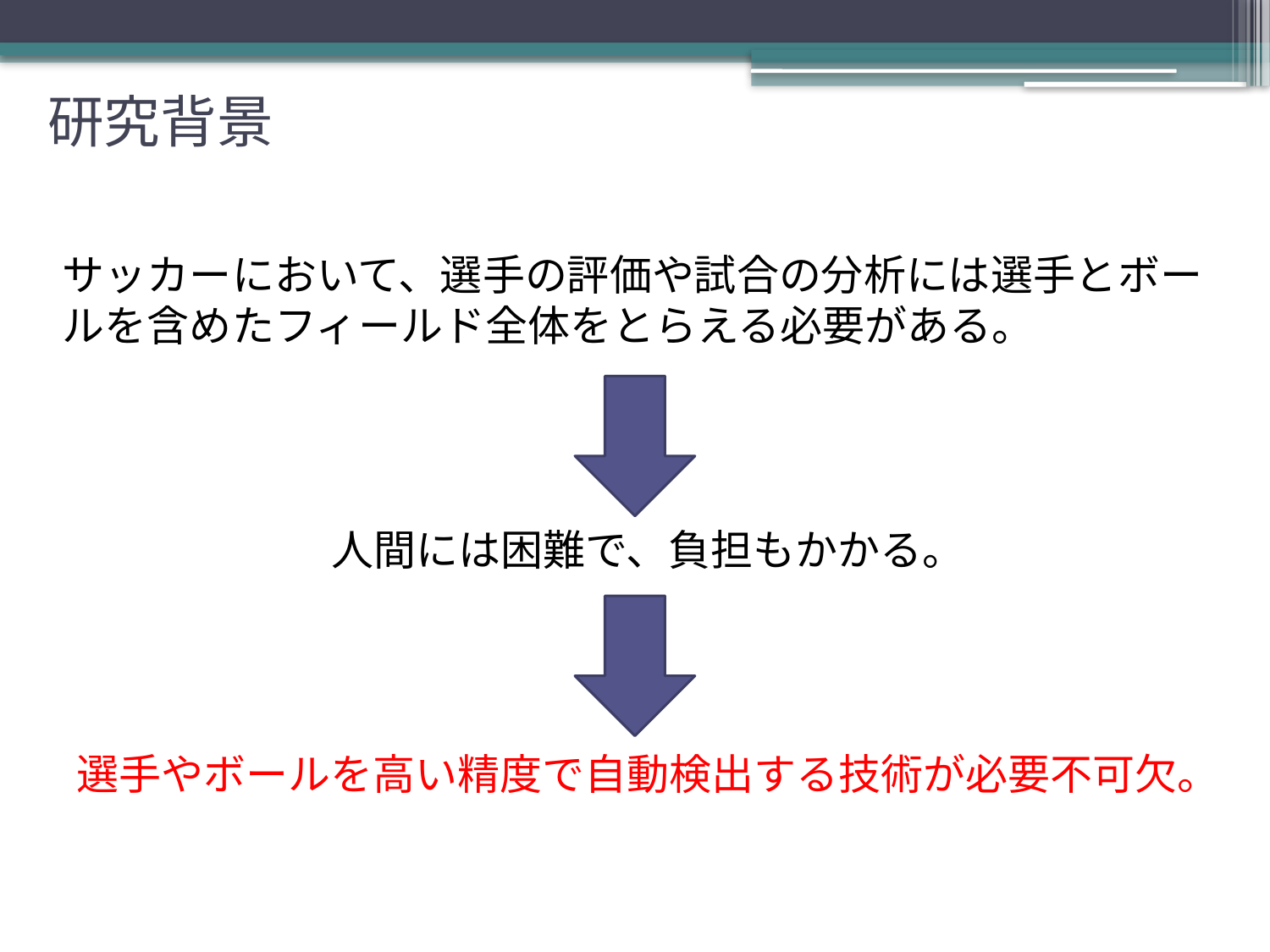

# 研究背景

サッカーにおいて、選手の評価や試合の分析には選手とボールを含めたフィールド全体をとらえる必要がある。

人間には困難で、負担もかかる。

選手やボールを高い精度で自動検出する技術が必要不可欠。